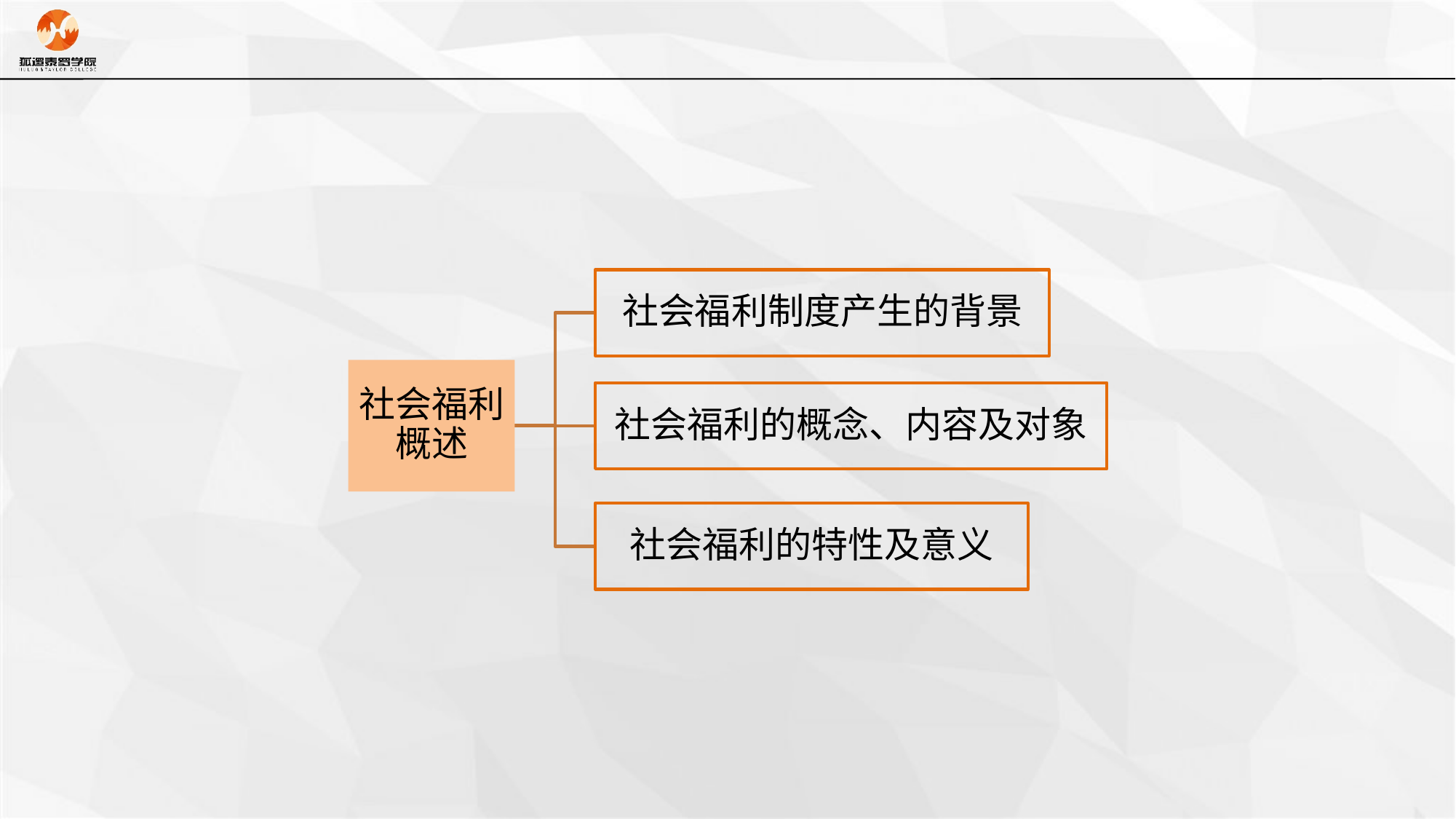

社会福利概述
社会福利制度产生的背景
社会福利的概念、内容及对象
社会福利的特性及意义